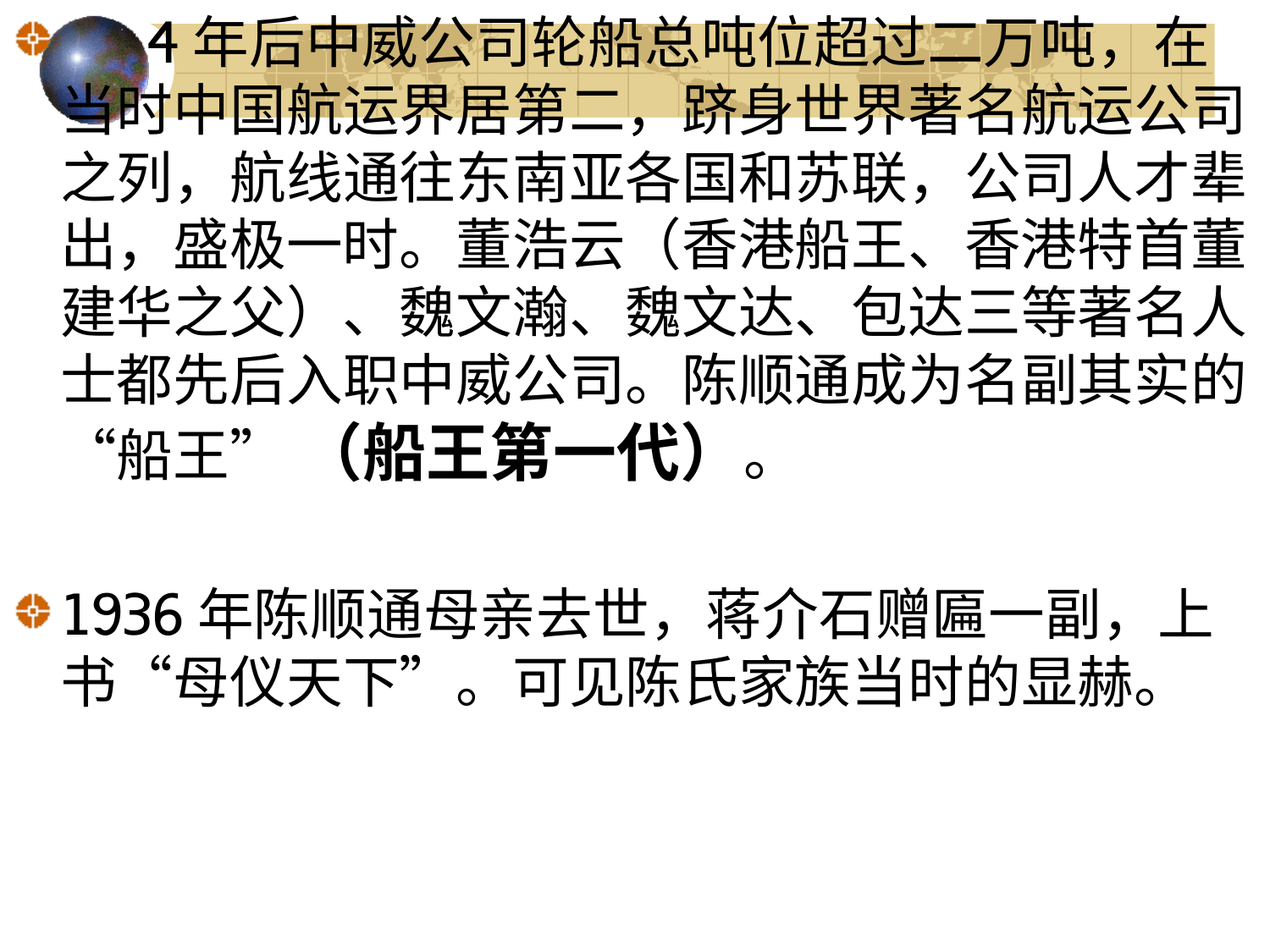

4年后中威公司轮船总吨位超过二万吨，在当时中国航运界居第二，跻身世界著名航运公司之列，航线通往东南亚各国和苏联，公司人才辈出，盛极一时。董浩云（香港船王、香港特首董建华之父）、魏文瀚、魏文达、包达三等著名人士都先后入职中威公司。陈顺通成为名副其实的“船王” （船王第一代）。

1936年陈顺通母亲去世，蒋介石赠匾一副，上书“母仪天下”。可见陈氏家族当时的显赫。